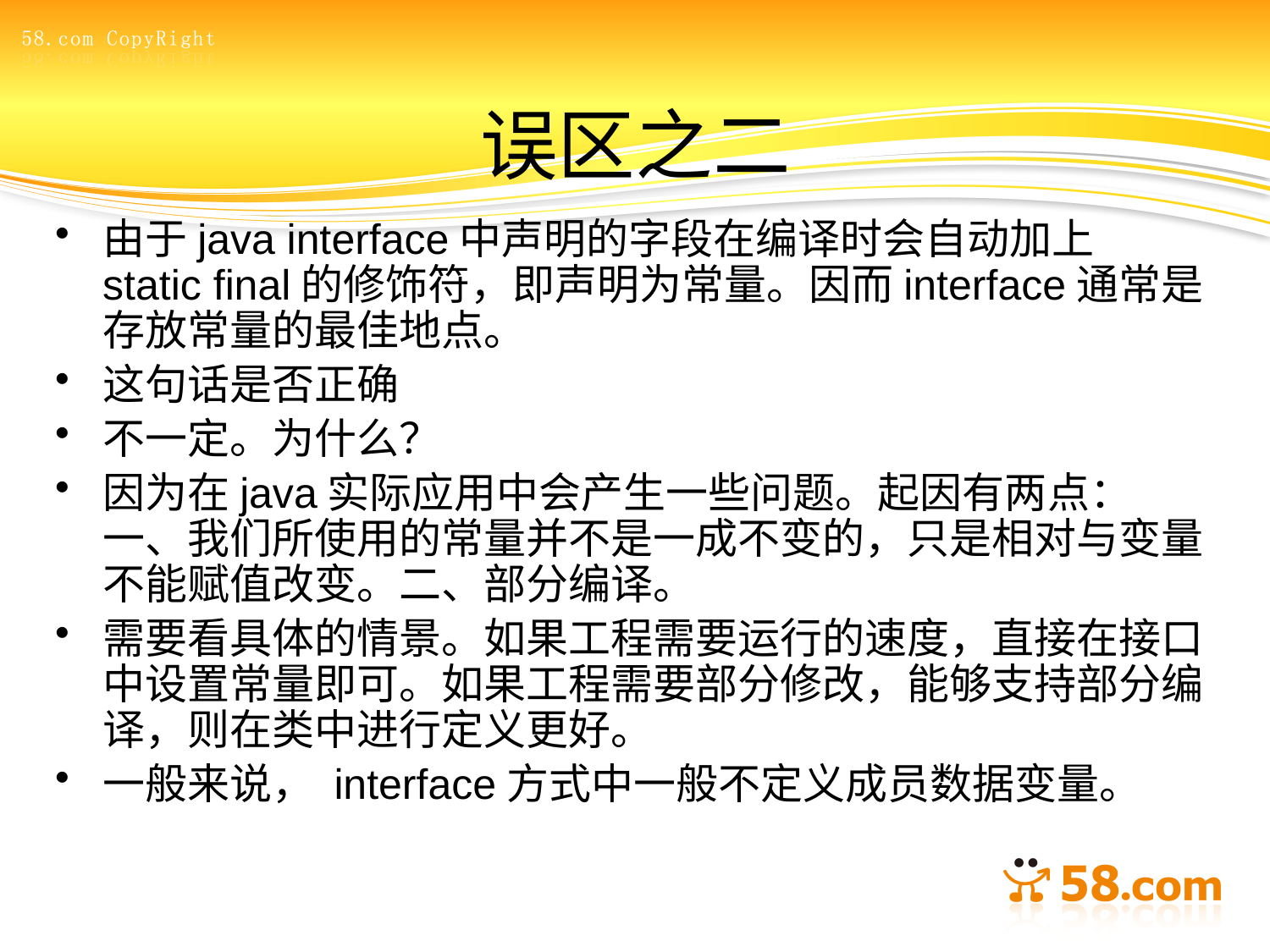

# 误区之二
由于java interface中声明的字段在编译时会自动加上static final的修饰符，即声明为常量。因而interface通常是存放常量的最佳地点。
这句话是否正确
不一定。为什么？
因为在java实际应用中会产生一些问题。起因有两点：一、我们所使用的常量并不是一成不变的，只是相对与变量不能赋值改变。二、部分编译。
需要看具体的情景。如果工程需要运行的速度，直接在接口中设置常量即可。如果工程需要部分修改，能够支持部分编译，则在类中进行定义更好。
一般来说， interface方式中一般不定义成员数据变量。